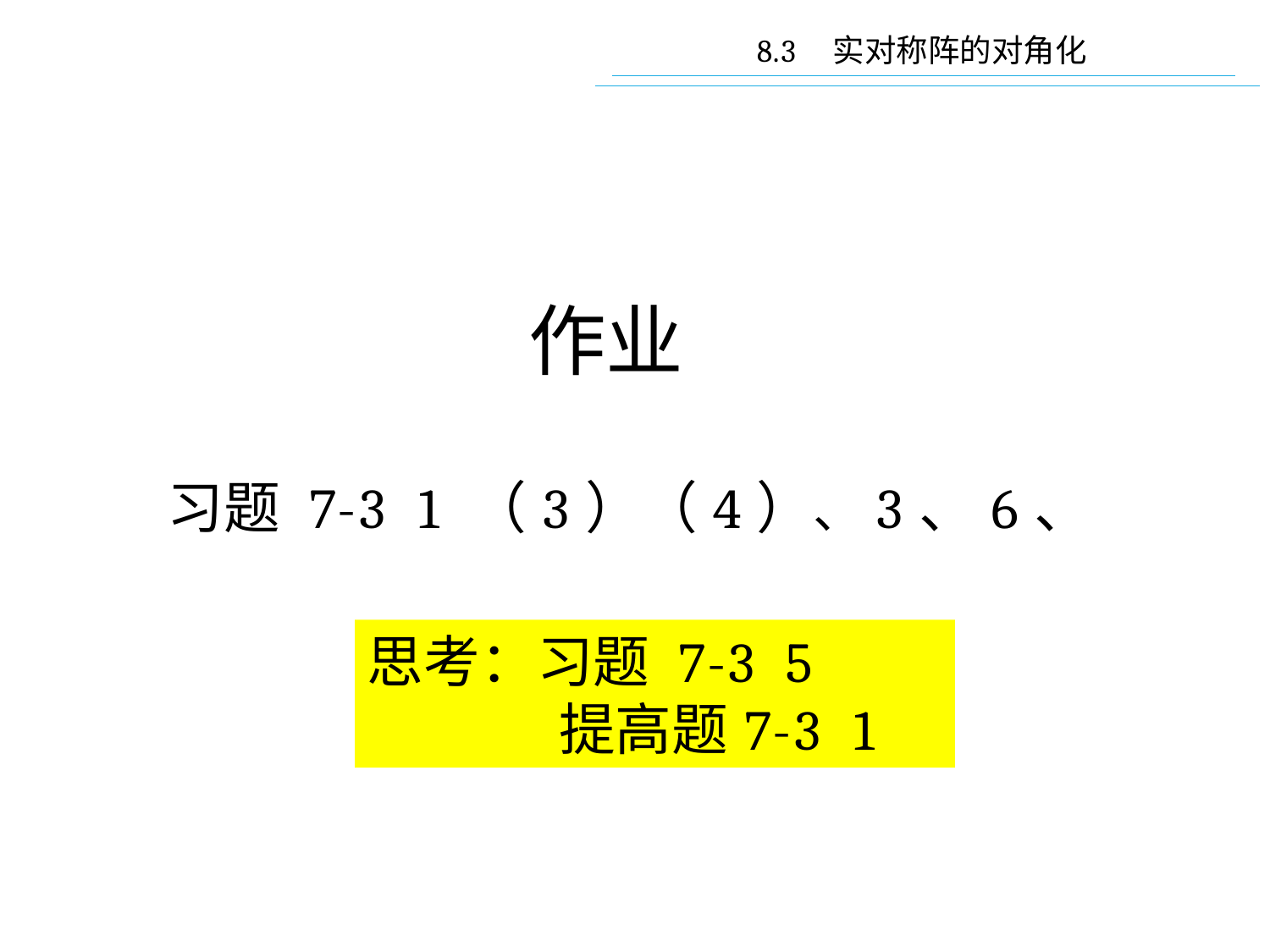

8.3    实对称阵的对角化
作业
习题 7-3  1 （3）（4）、3、6、
思考：习题 7-3  5
              提高题7-3  1